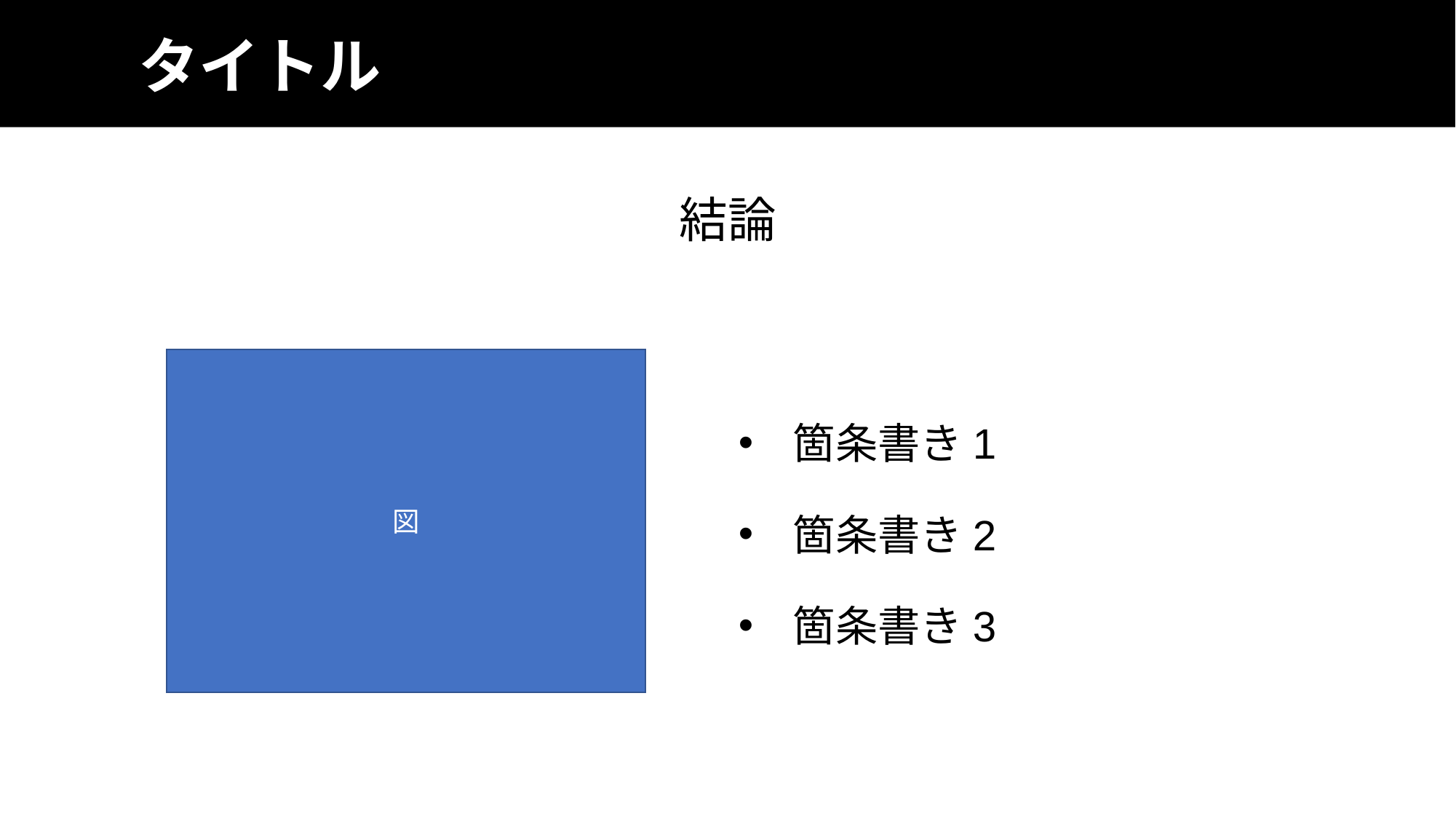

# タイトル
結論
図
箇条書き1
箇条書き2
箇条書き3